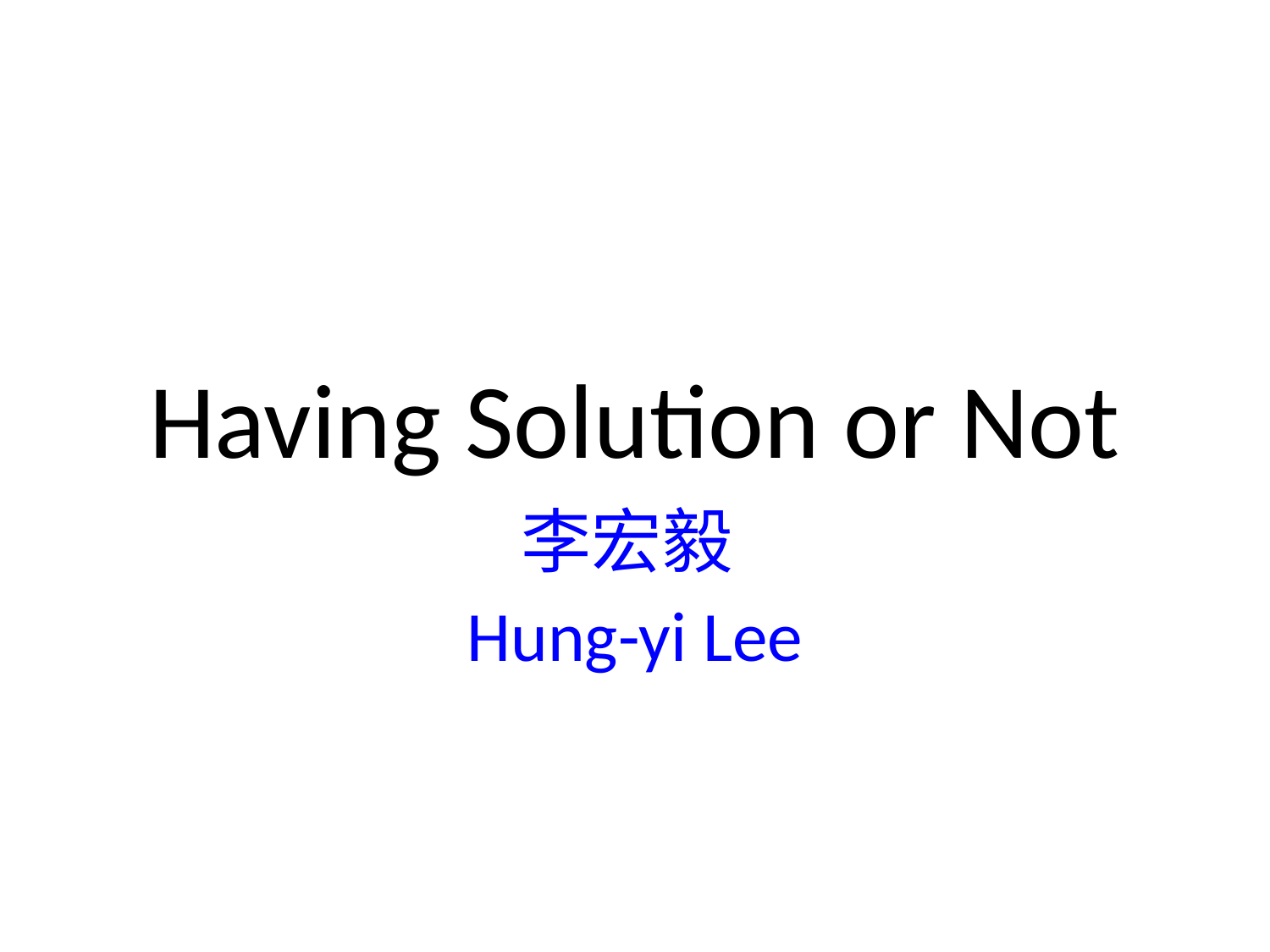

# Having Solution or Not
李宏毅
Hung-yi Lee